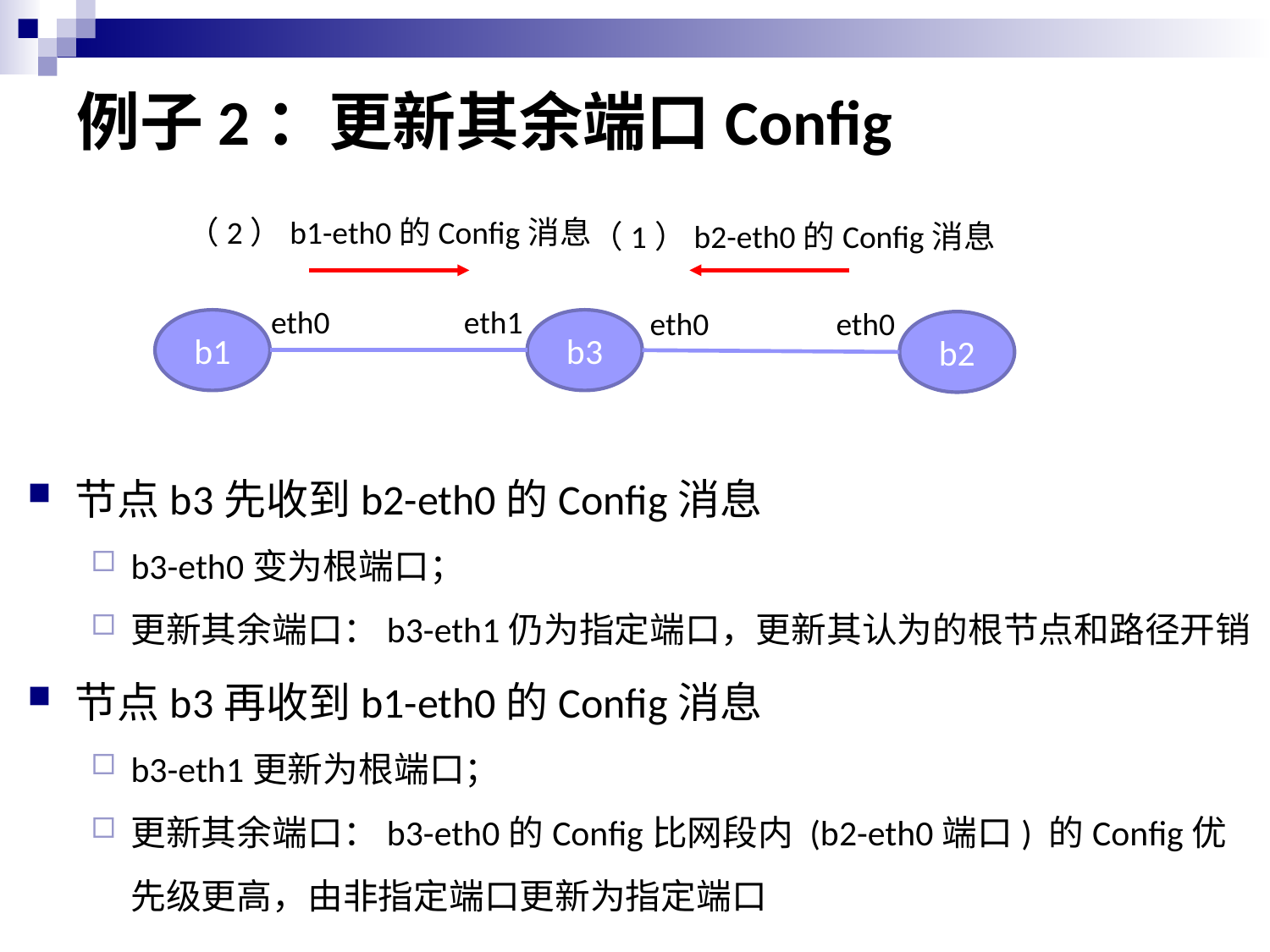

# 例子2：更新其余端口Config
（2）b1-eth0的Config消息
（1）b2-eth0的Config消息
eth0
eth1
eth0
eth0
b1
b3
b2
节点b3先收到b2-eth0的Config消息
b3-eth0变为根端口；
更新其余端口：b3-eth1仍为指定端口，更新其认为的根节点和路径开销
节点b3再收到b1-eth0的Config消息
b3-eth1更新为根端口；
更新其余端口：b3-eth0的Config比网段内 (b2-eth0端口) 的Config优先级更高，由非指定端口更新为指定端口
22